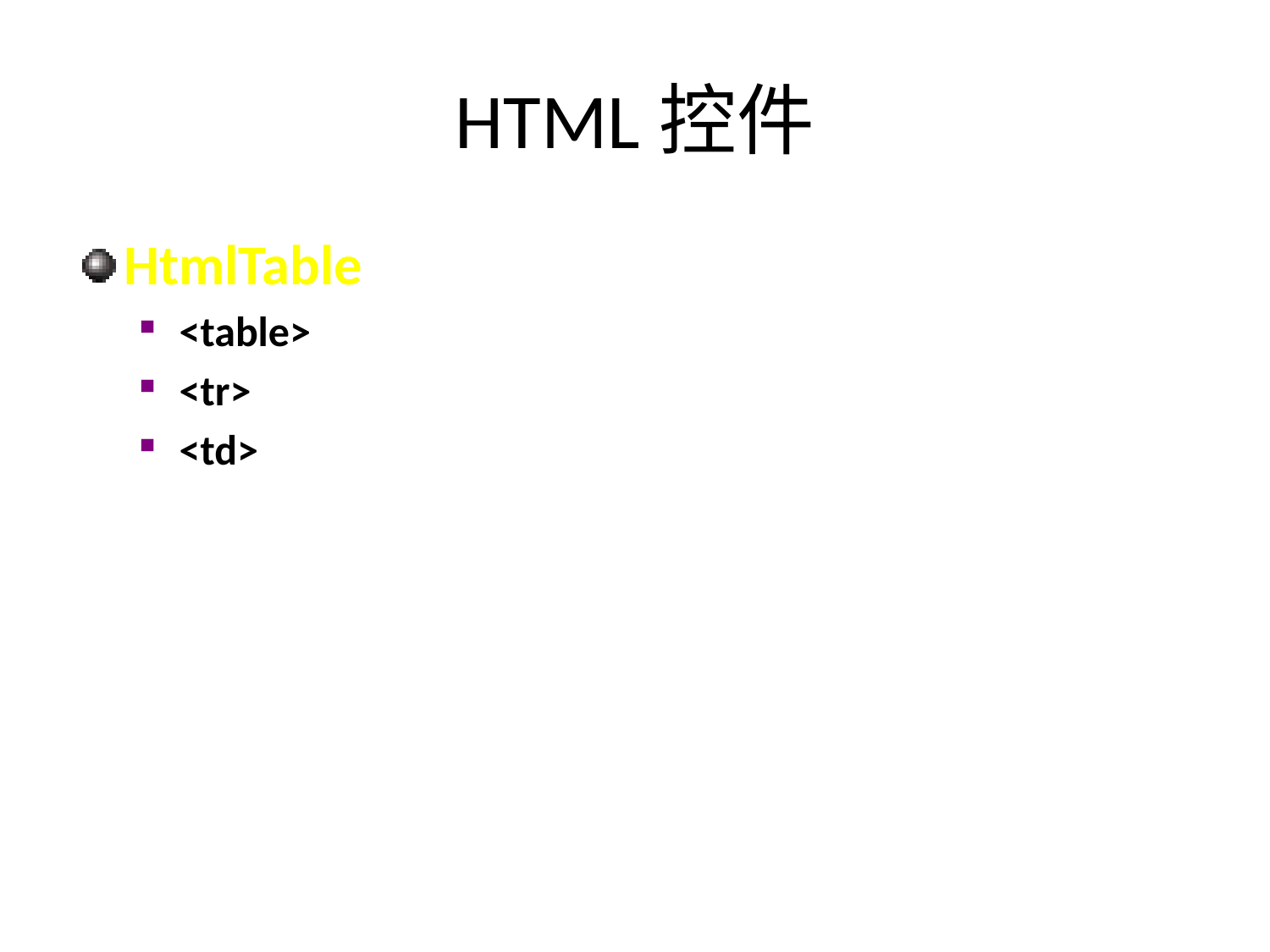

# HTML控件
HtmlTable
<table>
<tr>
<td>
22